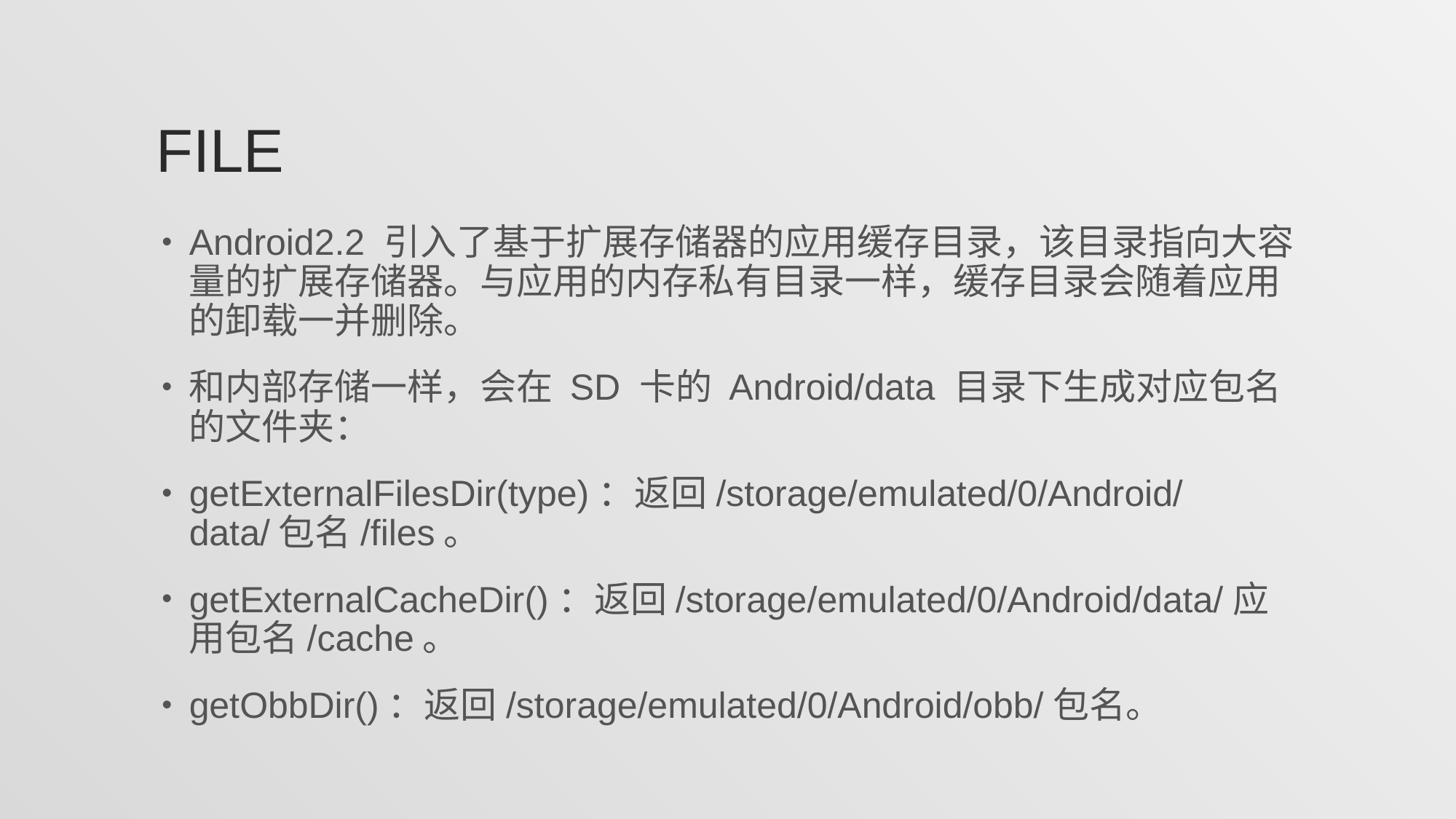

# FILE
Android2.2 引入了基于扩展存储器的应用缓存目录，该目录指向大容量的扩展存储器。与应用的内存私有目录一样，缓存目录会随着应用的卸载一并删除。
和内部存储一样，会在 SD 卡的 Android/data 目录下生成对应包名的文件夹：
getExternalFilesDir(type)：返回/storage/emulated/0/Android/data/包名/files。
getExternalCacheDir()：返回/storage/emulated/0/Android/data/应用包名/cache。
getObbDir()：返回/storage/emulated/0/Android/obb/包名。